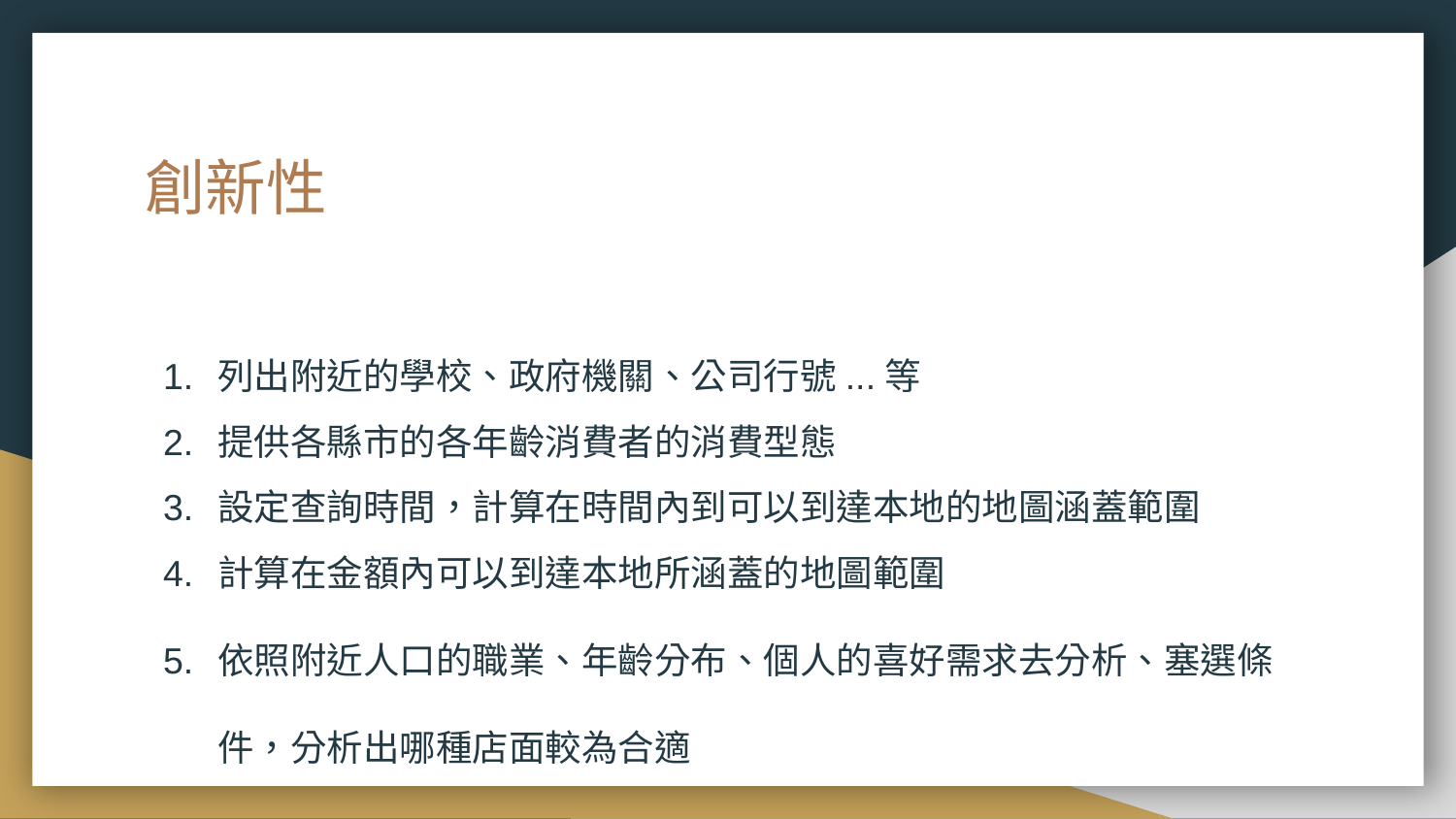

# 創新性
列出附近的學校、政府機關、公司行號...等
提供各縣市的各年齡消費者的消費型態
設定查詢時間，計算在時間內到可以到達本地的地圖涵蓋範圍
計算在金額內可以到達本地所涵蓋的地圖範圍
依照附近人口的職業、年齡分布、個人的喜好需求去分析、塞選條件，分析出哪種店面較為合適